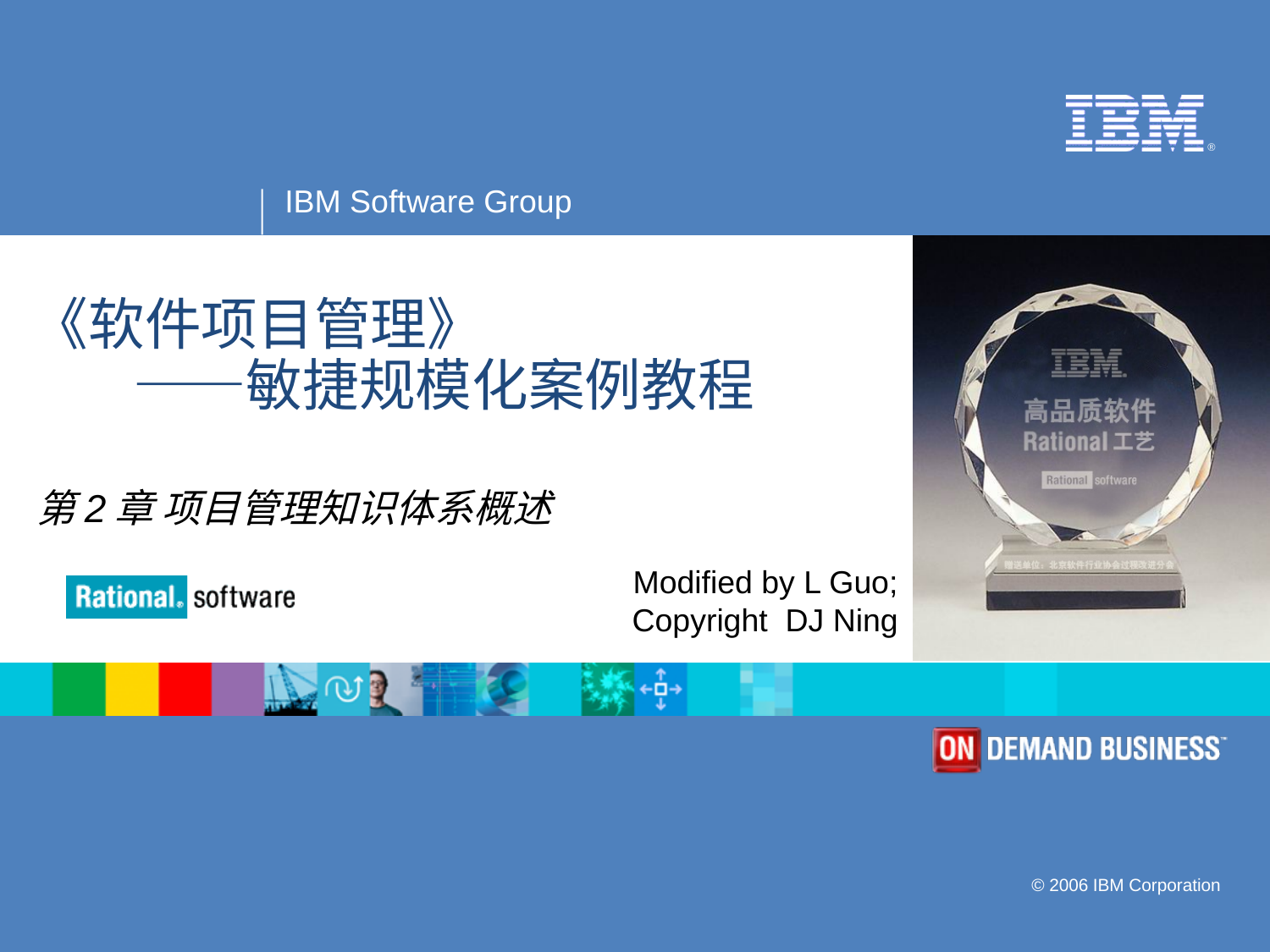

# 《软件项目管理》 ——敏捷规模化案例教程
第2章 项目管理知识体系概述
Modified by L Guo;
Copyright  DJ Ning